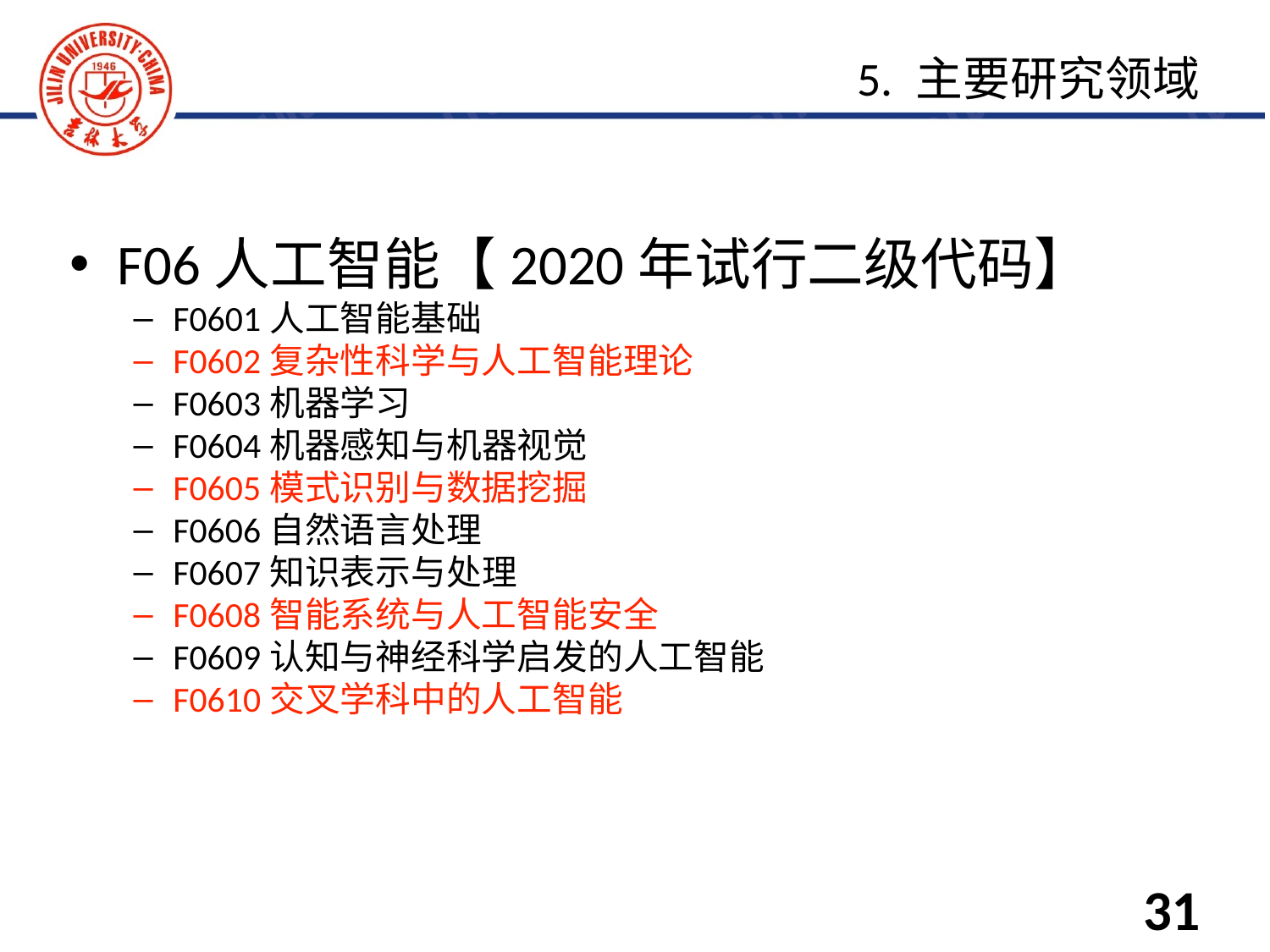

F06人工智能【2020年试行二级代码】
F0601人工智能基础
F0602复杂性科学与人工智能理论
F0603机器学习
F0604机器感知与机器视觉
F0605模式识别与数据挖掘
F0606自然语言处理
F0607知识表示与处理
F0608智能系统与人工智能安全
F0609认知与神经科学启发的人工智能
F0610交叉学科中的人工智能
5. 主要研究领域
31